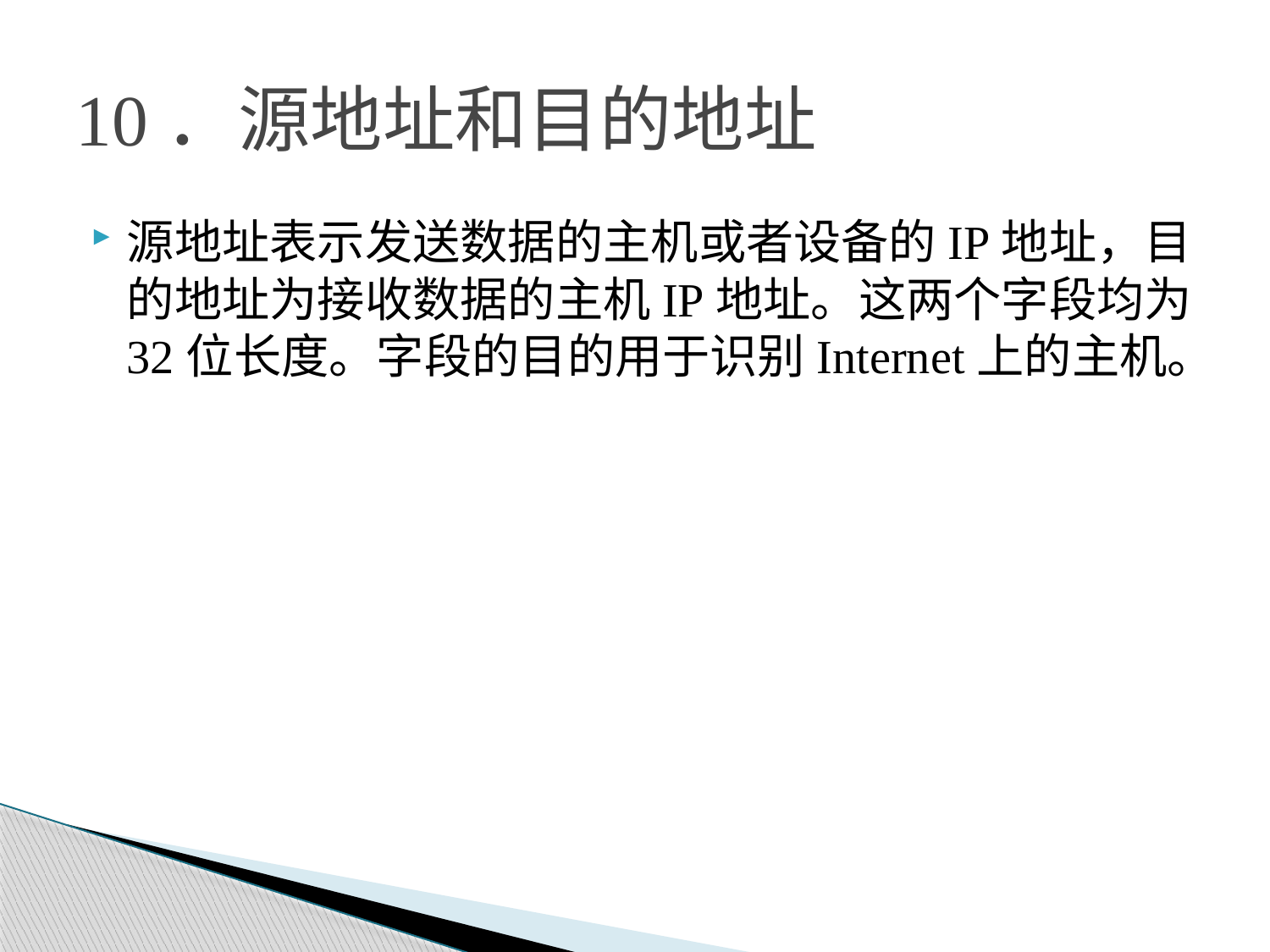

# 10．源地址和目的地址
源地址表示发送数据的主机或者设备的IP地址，目的地址为接收数据的主机IP地址。这两个字段均为32位长度。字段的目的用于识别Internet上的主机。